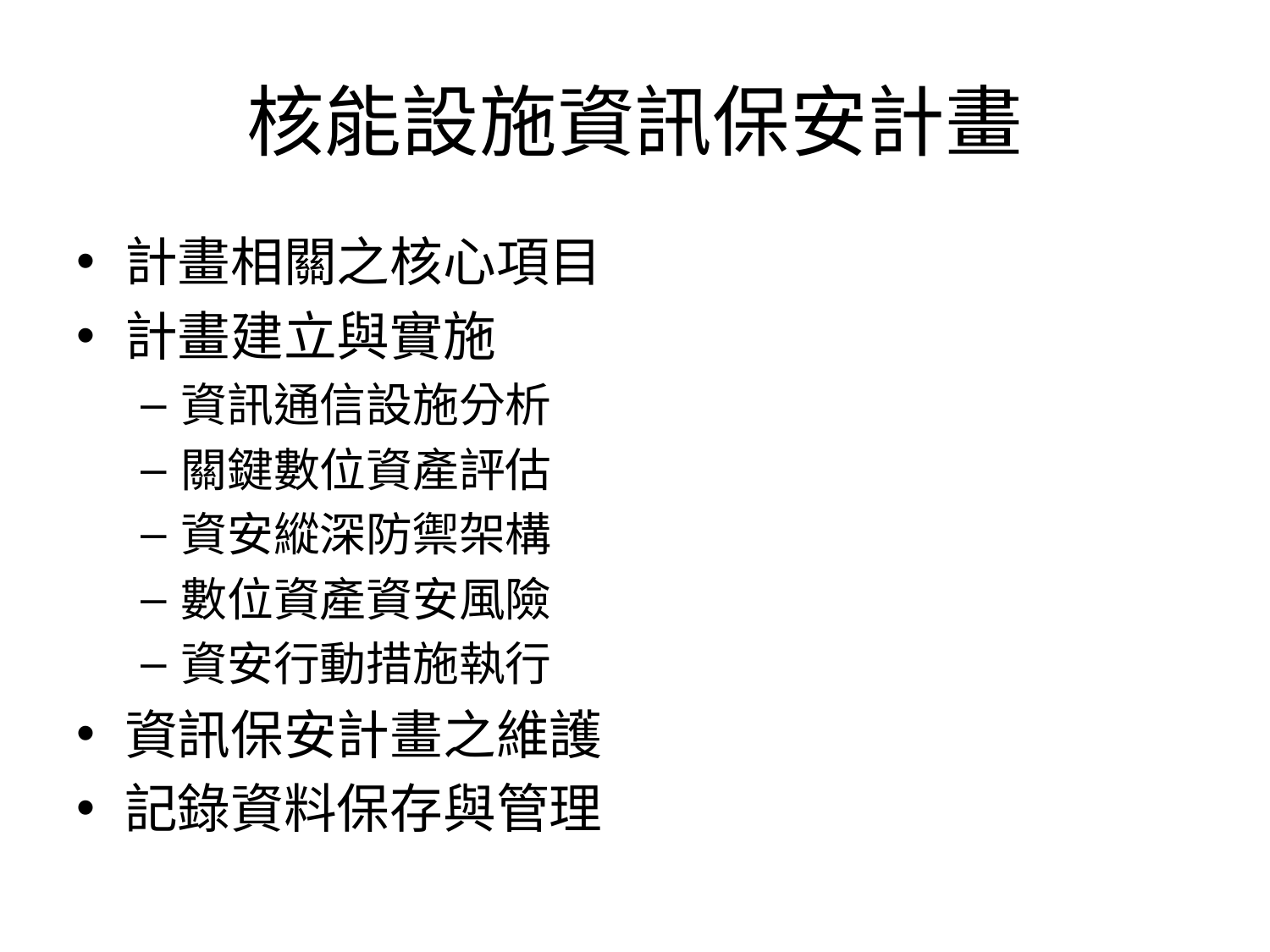

# 核能設施資訊保安計畫
計畫相關之核心項目
計畫建立與實施
資訊通信設施分析
關鍵數位資產評估
資安縱深防禦架構
數位資產資安風險
資安行動措施執行
資訊保安計畫之維護
記錄資料保存與管理